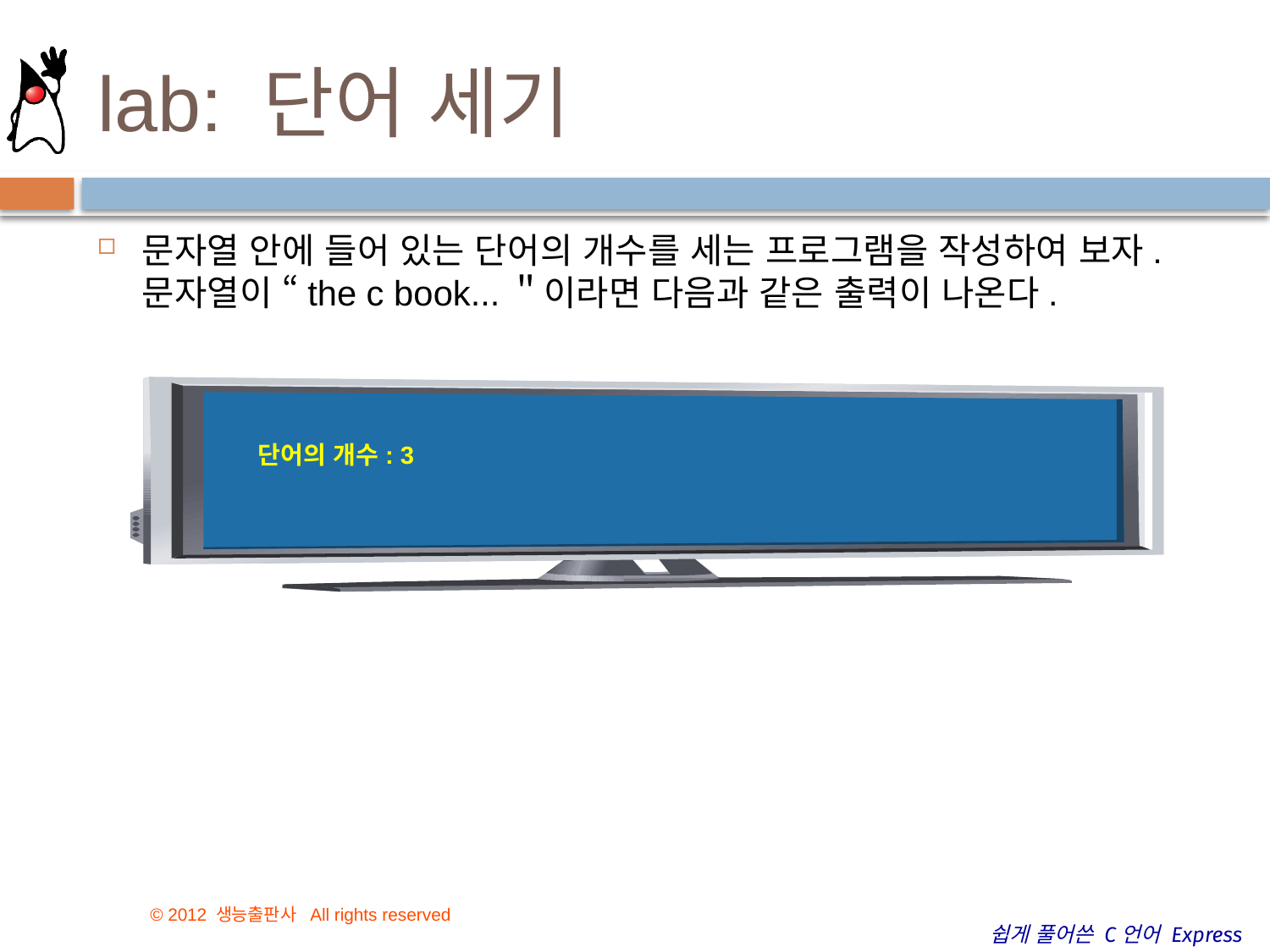

# lab: 단어 세기
문자열 안에 들어 있는 단어의 개수를 세는 프로그램을 작성하여 보자. 문자열이 “the c book...＂이라면 다음과 같은 출력이 나온다.

단어의 개수: 3